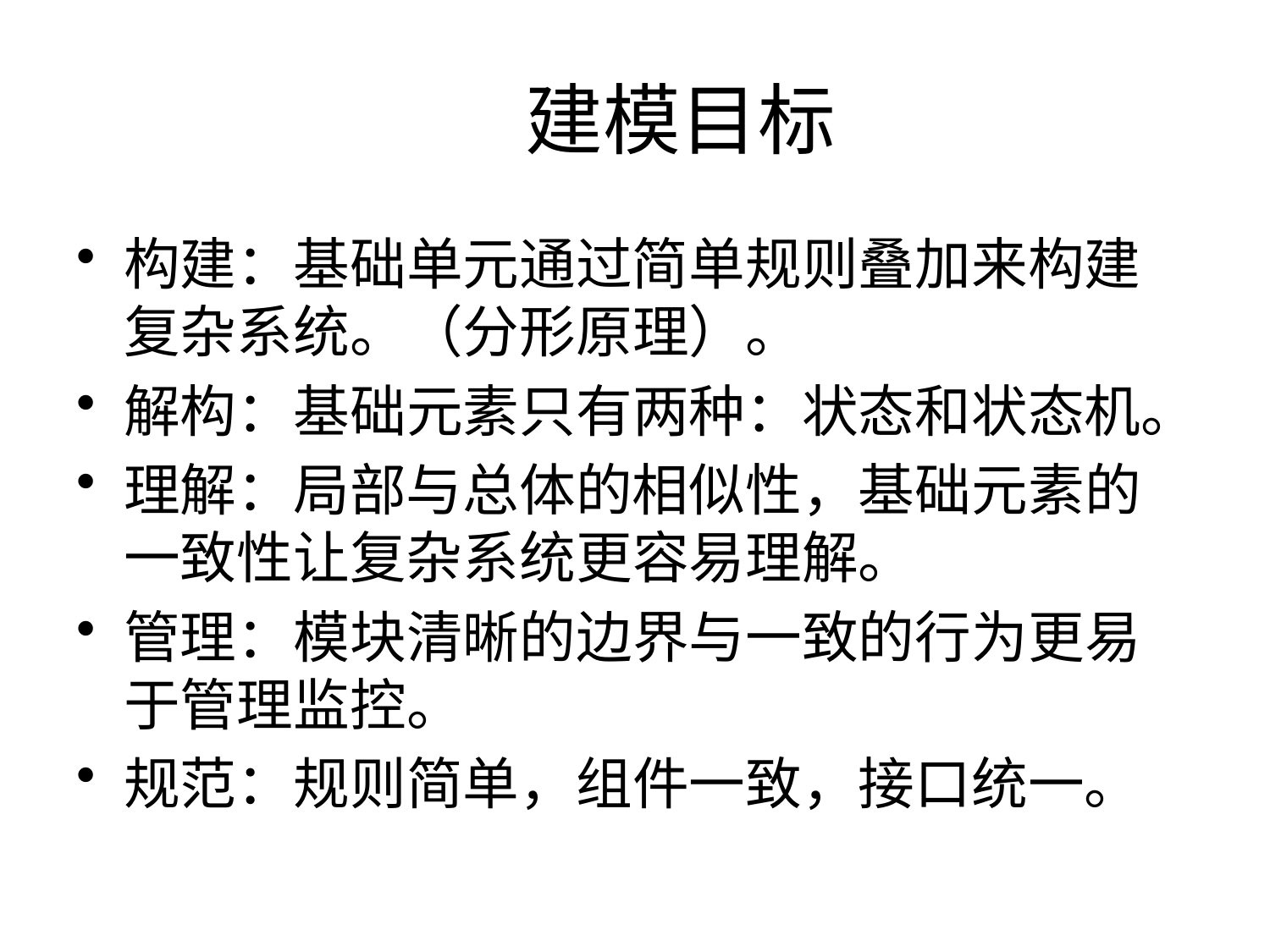

# 建模目标
构建：基础单元通过简单规则叠加来构建复杂系统。（分形原理）。
解构：基础元素只有两种：状态和状态机。
理解：局部与总体的相似性，基础元素的一致性让复杂系统更容易理解。
管理：模块清晰的边界与一致的行为更易于管理监控。
规范：规则简单，组件一致，接口统一。